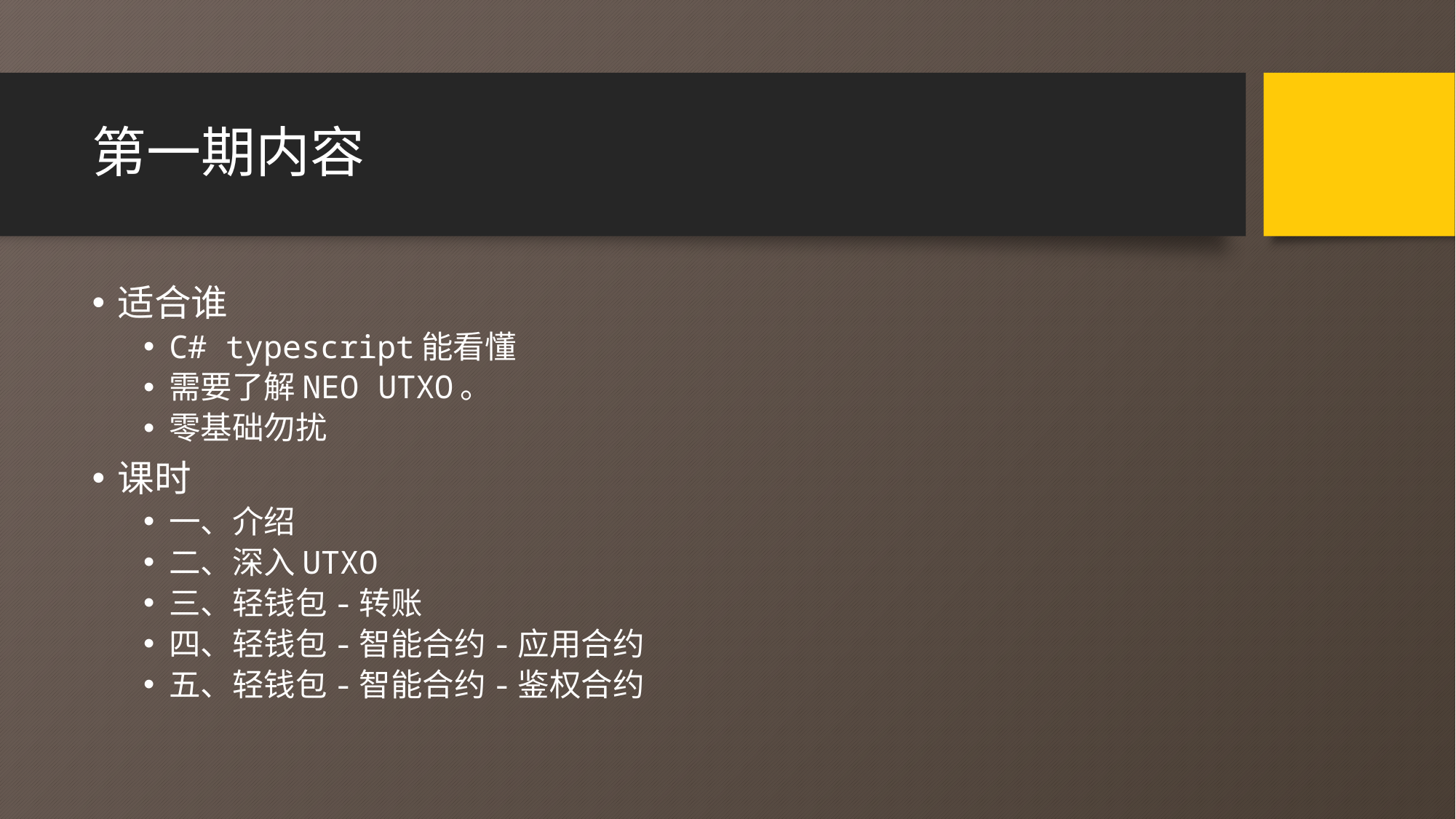

# 第一期内容
适合谁
C# typescript能看懂
需要了解NEO UTXO。
零基础勿扰
课时
一、介绍
二、深入UTXO
三、轻钱包-转账
四、轻钱包-智能合约-应用合约
五、轻钱包-智能合约-鉴权合约